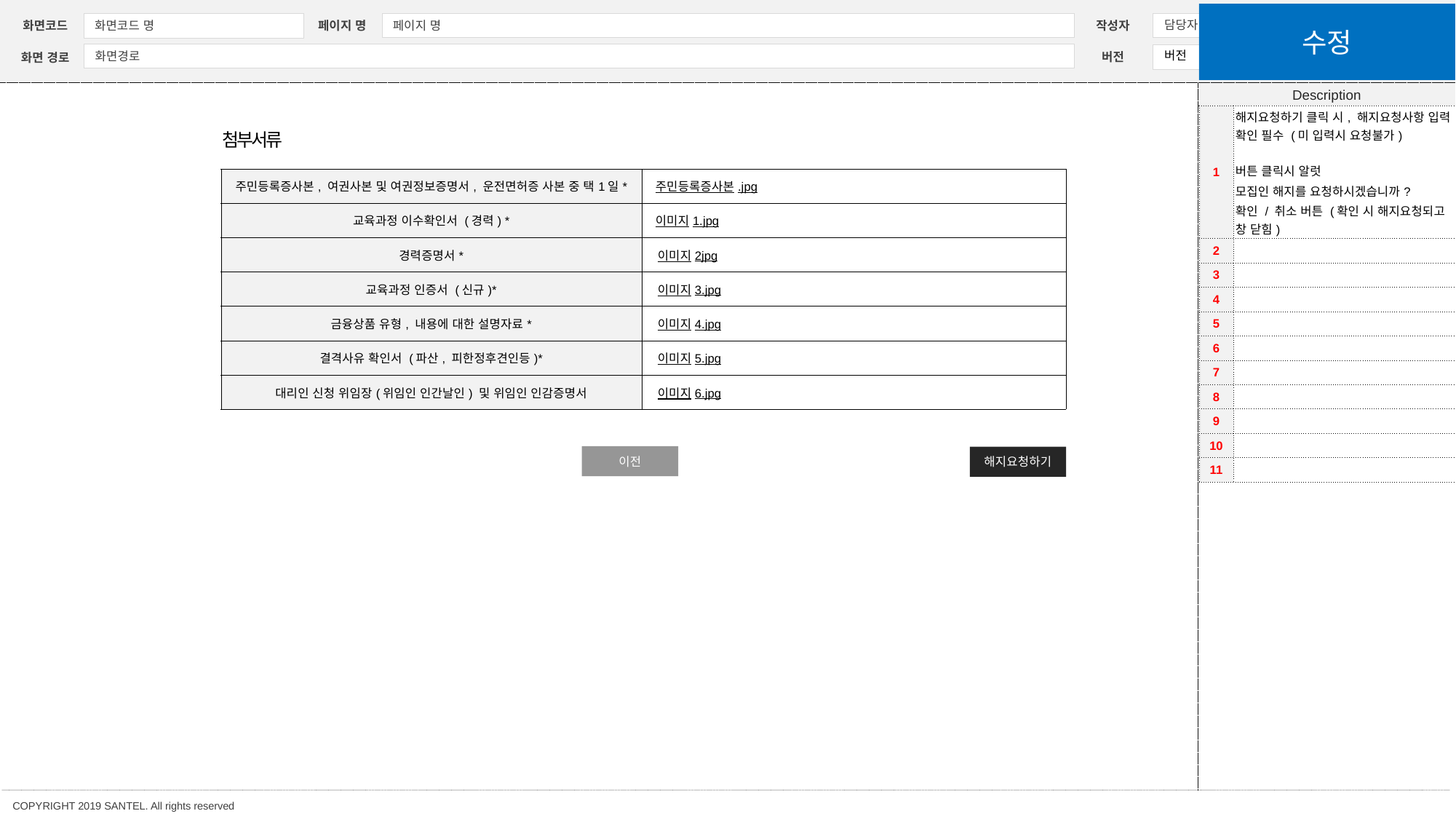

수정
| 1 | 해지요청하기 클릭 시, 해지요청사항 입력 확인 필수 (미 입력시 요청불가) 버튼 클릭시 알럿 모집인 해지를 요청하시겠습니까? 확인 / 취소 버튼 (확인 시 해지요청되고 창 닫힘) |
| --- | --- |
| 2 |  |
| 3 |  |
| 4 |  |
| 5 |  |
| 6 |  |
| 7 |  |
| 8 |  |
| 9 |  |
| 10 |  |
| 11 |  |
첨부서류
| 주민등록증사본, 여권사본 및 여권정보증명서, 운전면허증 사본 중 택1일\* | 주민등록증사본.jpg |
| --- | --- |
| 교육과정 이수확인서 (경력) \* | 이미지1.jpg |
| 경력증명서\* | 이미지2jpg |
| 교육과정 인증서 (신규)\* | 이미지3.jpg |
| 금융상품 유형, 내용에 대한 설명자료\* | 이미지4.jpg |
| 결격사유 확인서 (파산, 피한정후견인등)\* | 이미지5.jpg |
| 대리인 신청 위임장(위임인 인간날인) 및 위임인 인감증명서 | 이미지6.jpg |
이전
해지요청하기